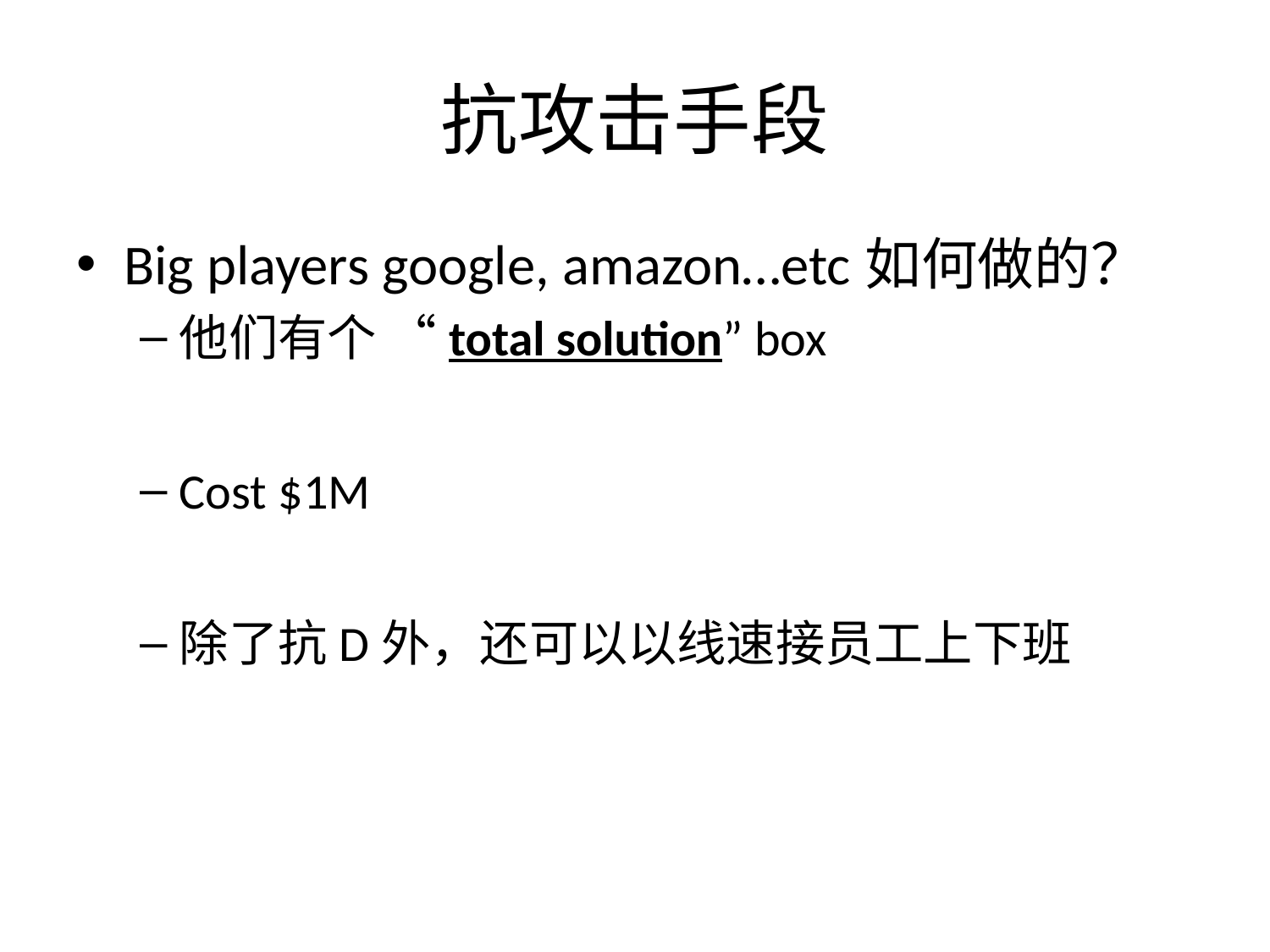

# 抗攻击手段
Big players google, amazon…etc如何做的？
他们有个 “total solution” box

Cost $1M

除了抗D外，还可以以线速接员工上下班